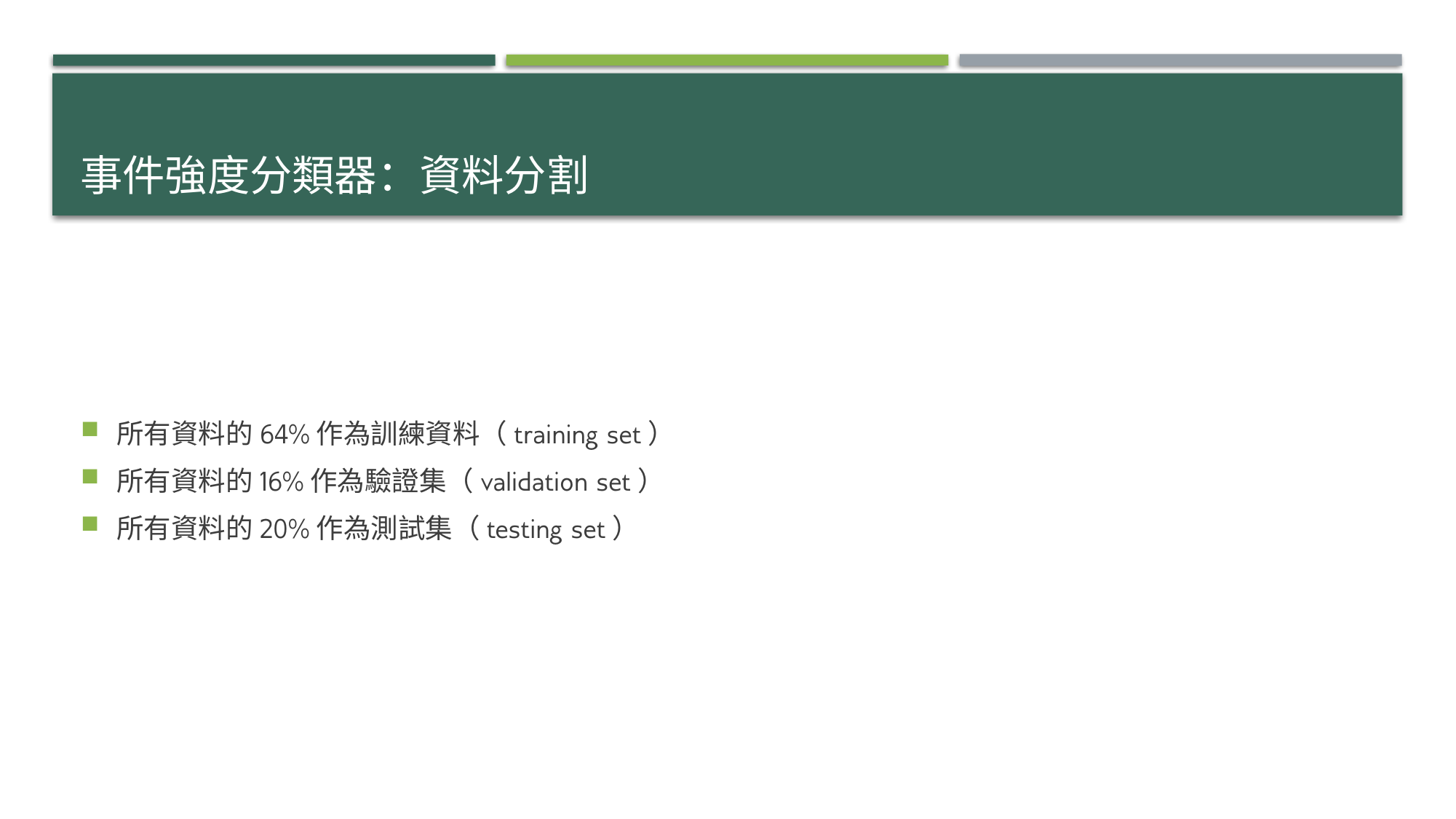

# 事件強度分類器：資料分割
所有資料的64%作為訓練資料（training set）
所有資料的16%作為驗證集（validation set）
所有資料的20%作為測試集（testing set）